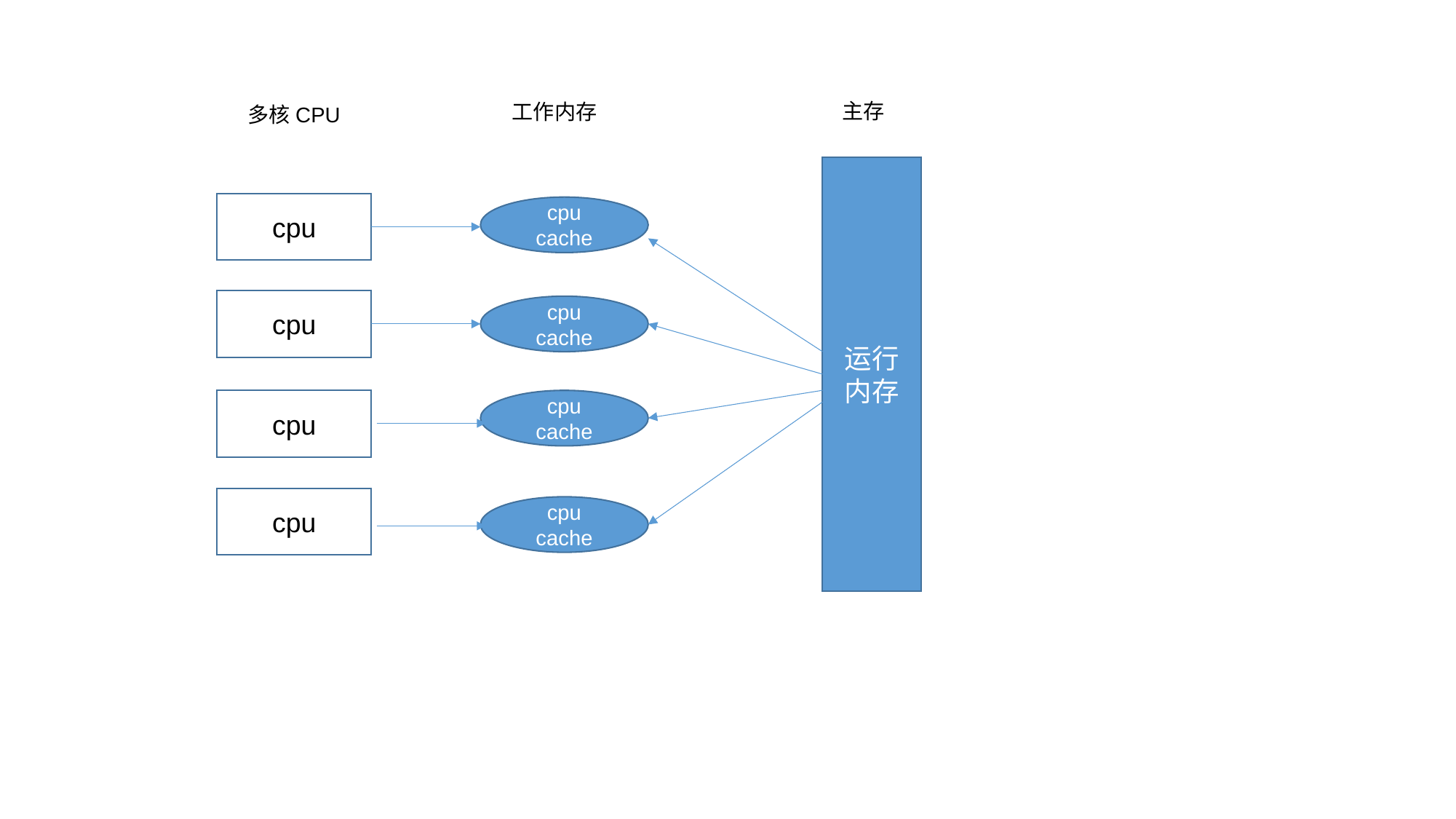

主存
工作内存
多核CPU
运行内存
cpu
cpu cache
cpu
cpu cache
cpu
cpu cache
cpu
cpu cache